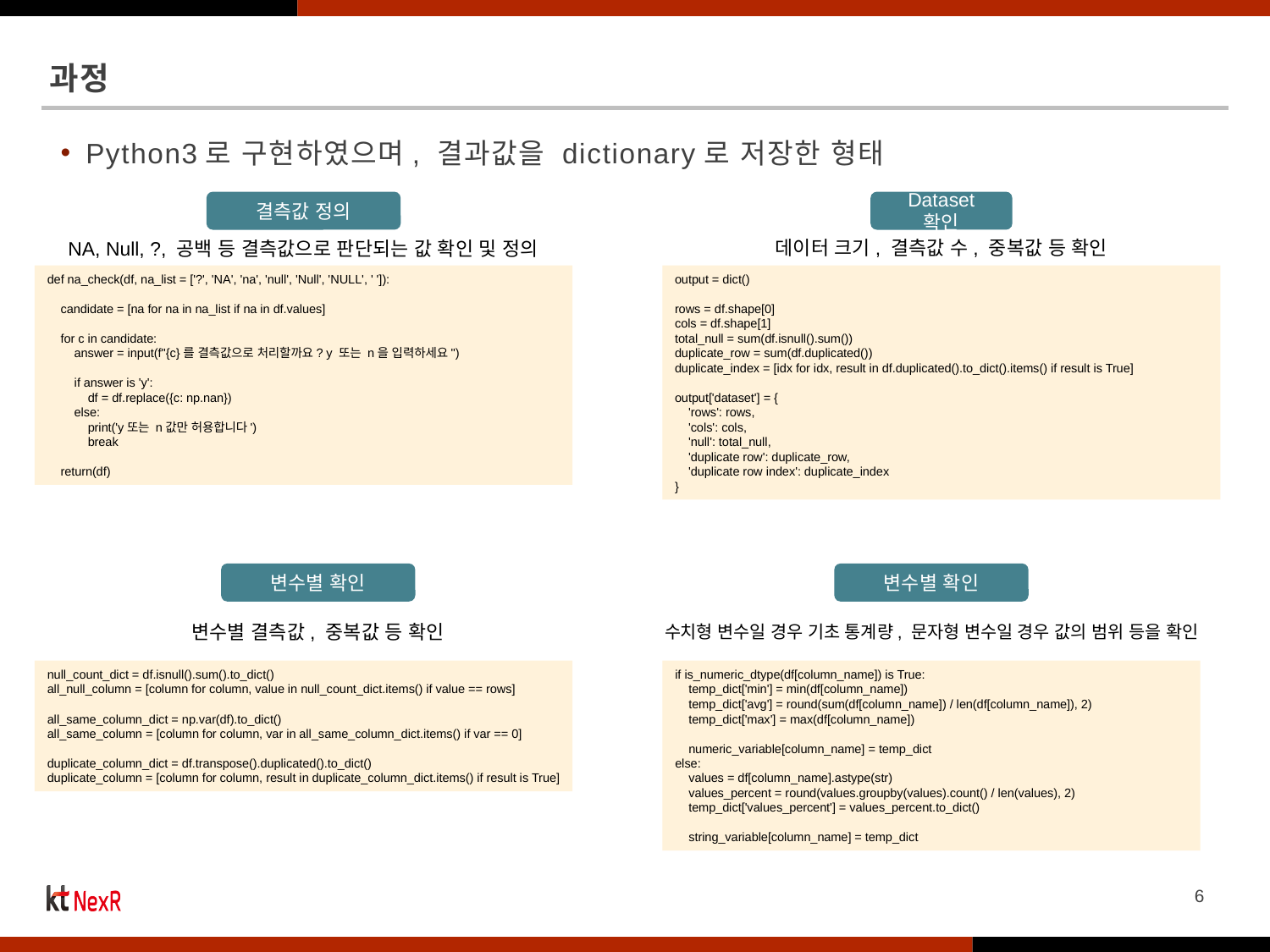

# 과정
Python3로 구현하였으며, 결과값을 dictionary로 저장한 형태
결측값 정의
Dataset 확인
데이터 크기, 결측값 수, 중복값 등 확인
NA, Null, ?, 공백 등 결측값으로 판단되는 값 확인 및 정의
def na_check(df, na_list = ['?', 'NA', 'na', 'null', 'Null', 'NULL', ' ']):

    candidate = [na for na in na_list if na in df.values]

    for c in candidate:
        answer = input(f"{c}를 결측값으로 처리할까요? y 또는 n을 입력하세요")

        if answer is 'y':
            df = df.replace({c: np.nan})
        else:
            print('y또는 n값만 허용합니다')
            break

    return(df)
output = dict()

rows = df.shape[0]
cols = df.shape[1]
total_null = sum(df.isnull().sum())
duplicate_row = sum(df.duplicated())
duplicate_index = [idx for idx, result in df.duplicated().to_dict().items() if result is True]

output['dataset'] = {
    'rows': rows,
    'cols': cols,
    'null': total_null,
    'duplicate row': duplicate_row,
    'duplicate row index': duplicate_index
}
변수별 확인
변수별 확인
변수별 결측값, 중복값 등 확인
수치형 변수일 경우 기초 통계량, 문자형 변수일 경우 값의 범위 등을 확인
null_count_dict = df.isnull().sum().to_dict()
all_null_column = [column for column, value in null_count_dict.items() if value == rows]

all_same_column_dict = np.var(df).to_dict()
all_same_column = [column for column, var in all_same_column_dict.items() if var == 0]

duplicate_column_dict = df.transpose().duplicated().to_dict()
duplicate_column = [column for column, result in duplicate_column_dict.items() if result is True]
if is_numeric_dtype(df[column_name]) is True:
    temp_dict['min'] = min(df[column_name])
    temp_dict['avg'] = round(sum(df[column_name]) / len(df[column_name]), 2)
    temp_dict['max'] = max(df[column_name])

    numeric_variable[column_name] = temp_dict
else:
    values = df[column_name].astype(str)
    values_percent = round(values.groupby(values).count() / len(values), 2)
    temp_dict['values_percent'] = values_percent.to_dict()

    string_variable[column_name] = temp_dict